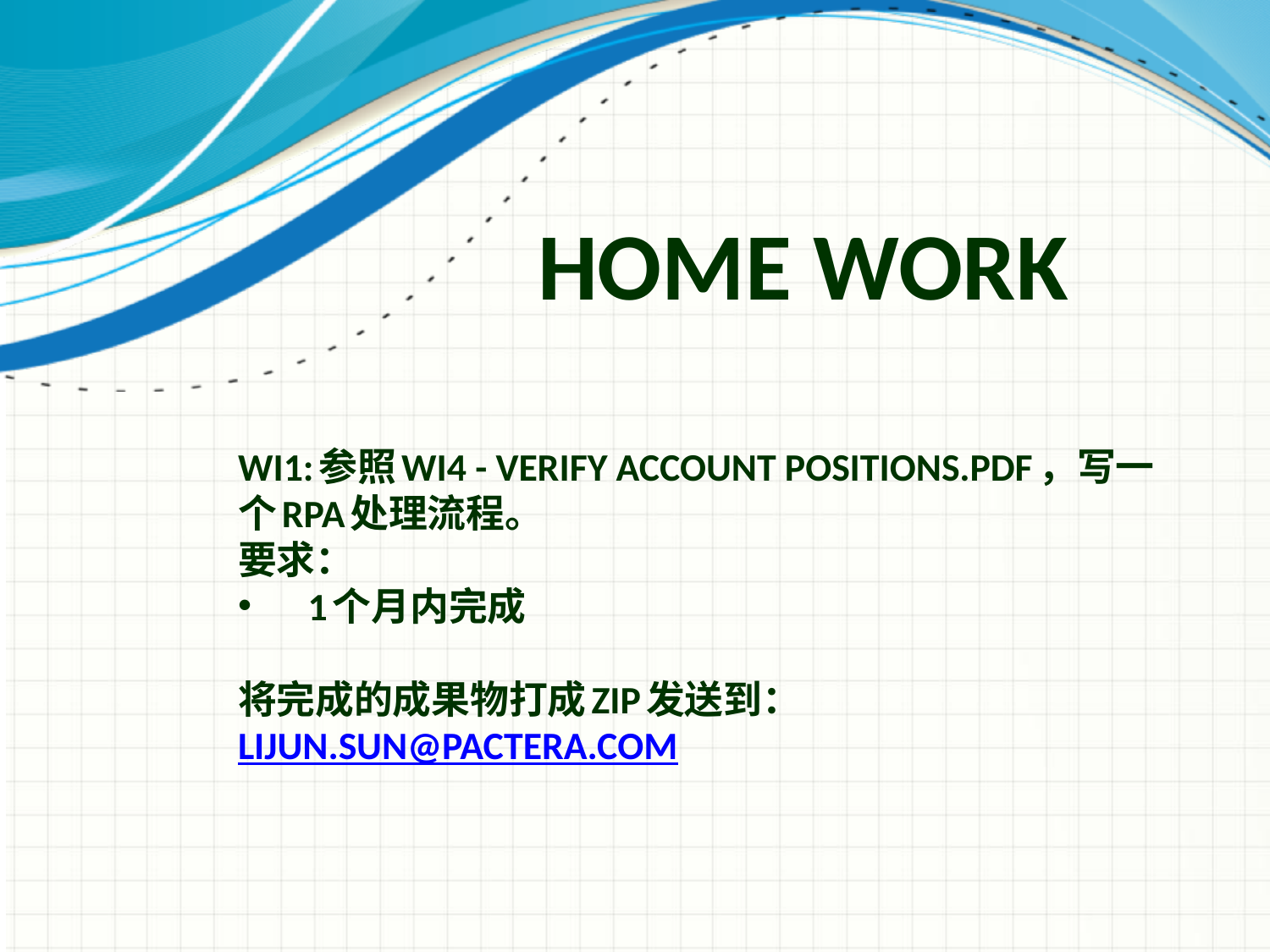

# Home Work
WI1:参照WI4 - Verify Account Positions.pdf，写一个RPA处理流程。
要求：
1个月内完成

将完成的成果物打成zip发送到：lijun.sun@pactera.com